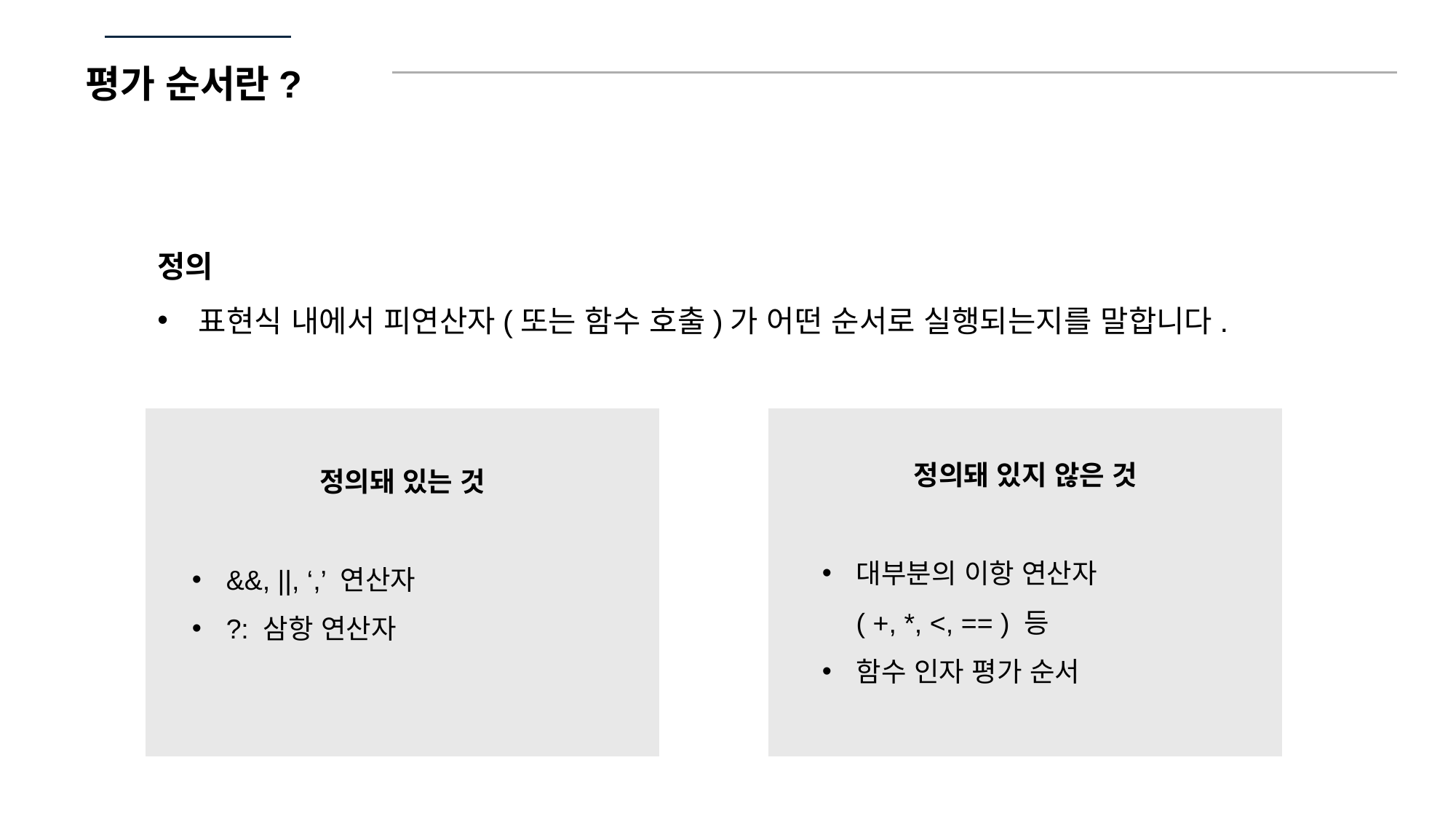

평가 순서란?
정의
표현식 내에서 피연산자(또는 함수 호출)가 어떤 순서로 실행되는지를 말합니다.

정의돼 있지 않은 것

대부분의 이항 연산자
( +, *, <, == ) 등
함수 인자 평가 순서

정의돼 있는 것

&&, ||, ‘,’ 연산자
?: 삼항 연산자